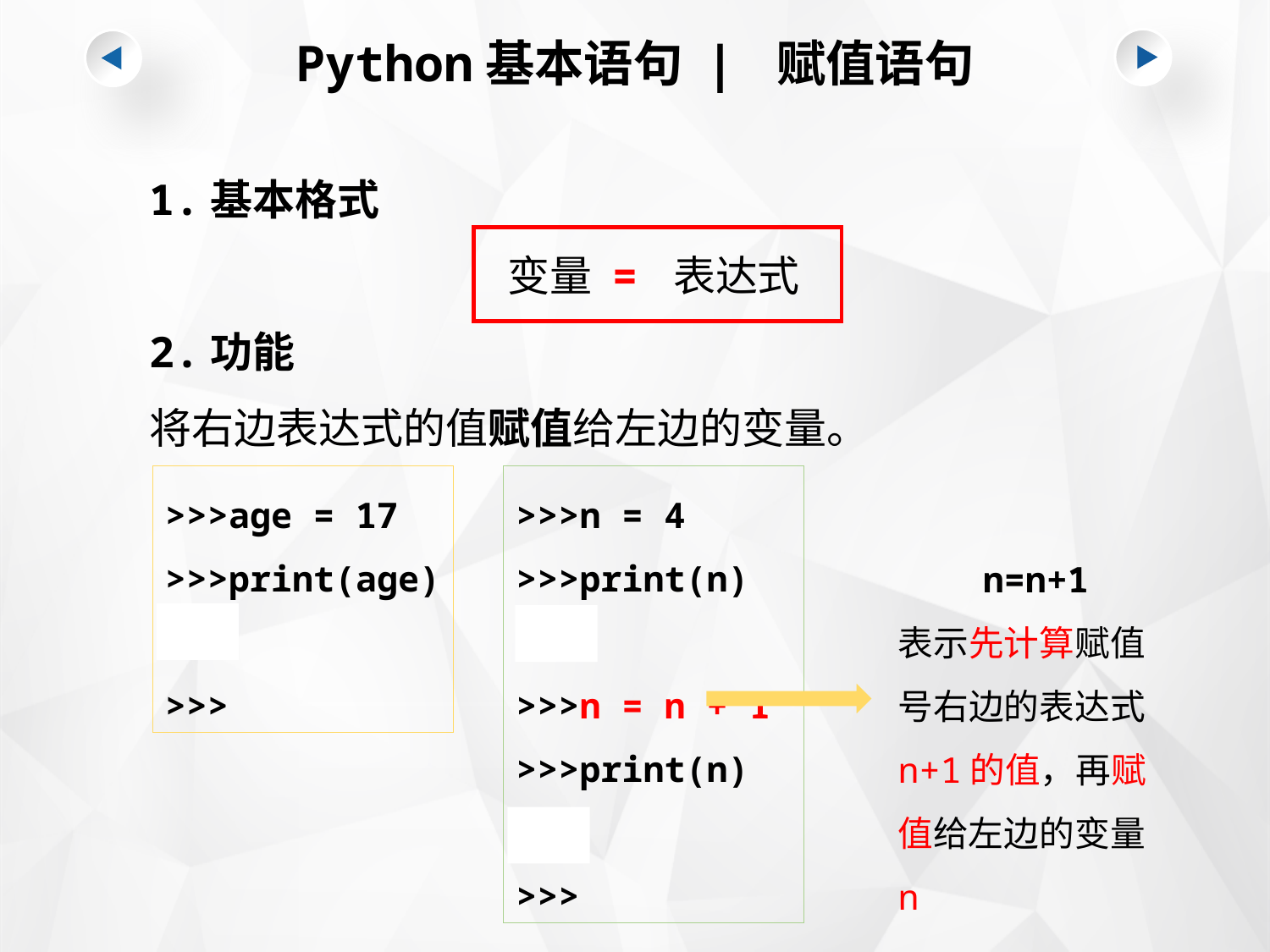

Python基本语句 | 赋值语句
1.基本格式
变量 = 表达式
2.功能
将右边表达式的值赋值给左边的变量。

>>>age = 17
>>>print(age)
17
>>>
>>>n = 4
>>>print(n)
4
>>>n = n + 1
>>>print(n)
5
>>>
n=n+1
表示先计算赋值号右边的表达式n+1的值，再赋值给左边的变量n